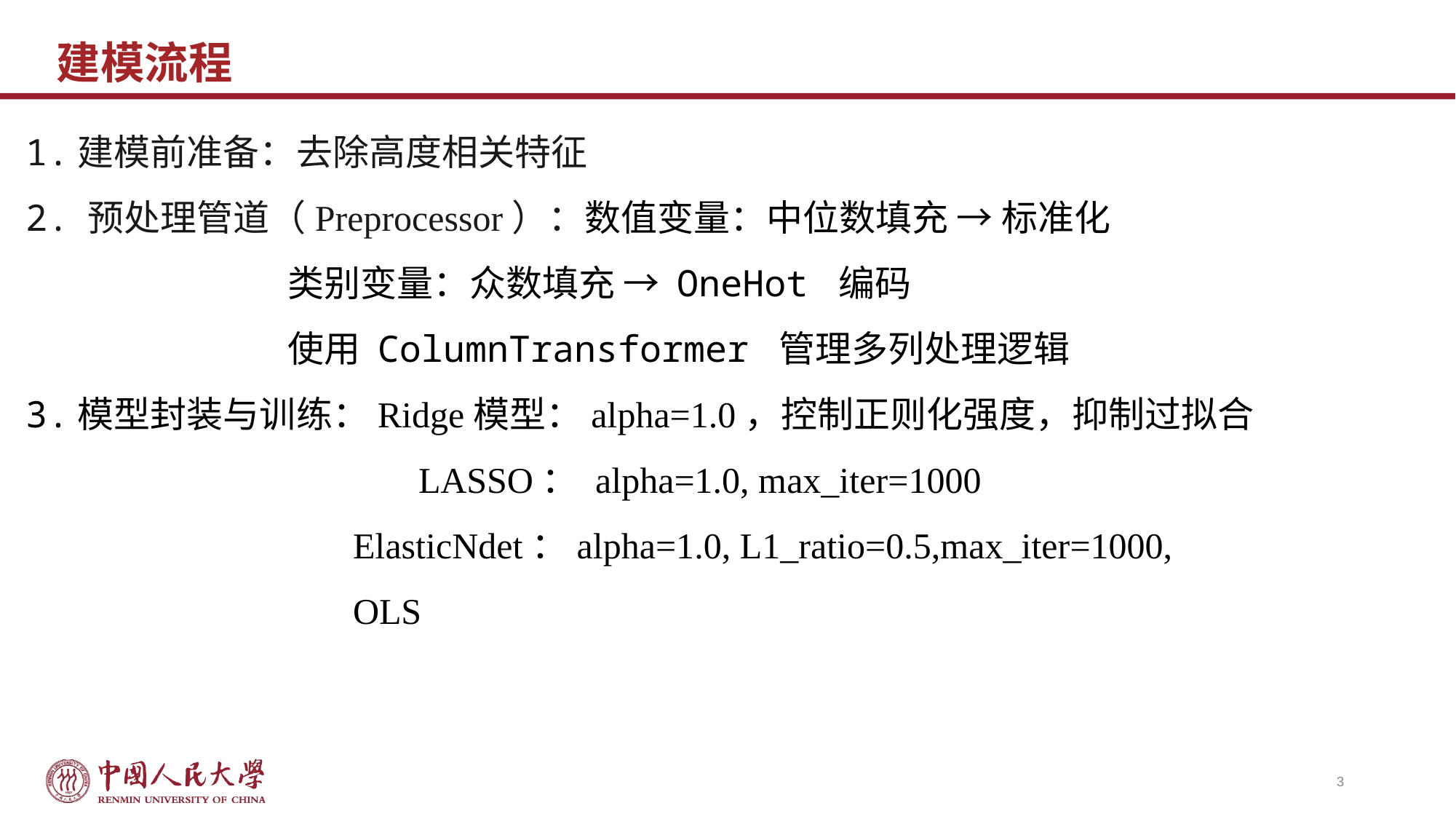

# 建模流程
1.建模前准备：去除高度相关特征
2. 预处理管道（Preprocessor）：数值变量：中位数填充 → 标准化
                               类别变量：众数填充 → OneHot 编码
                               使用 ColumnTransformer 管理多列处理逻辑
3.模型封装与训练：Ridge模型：alpha=1.0，控制正则化强度，抑制过拟合
                  LASSO： alpha=1.0, max_iter=1000
                                    ElasticNdet：alpha=1.0, L1_ratio=0.5,max_iter=1000,
                                    OLS
3